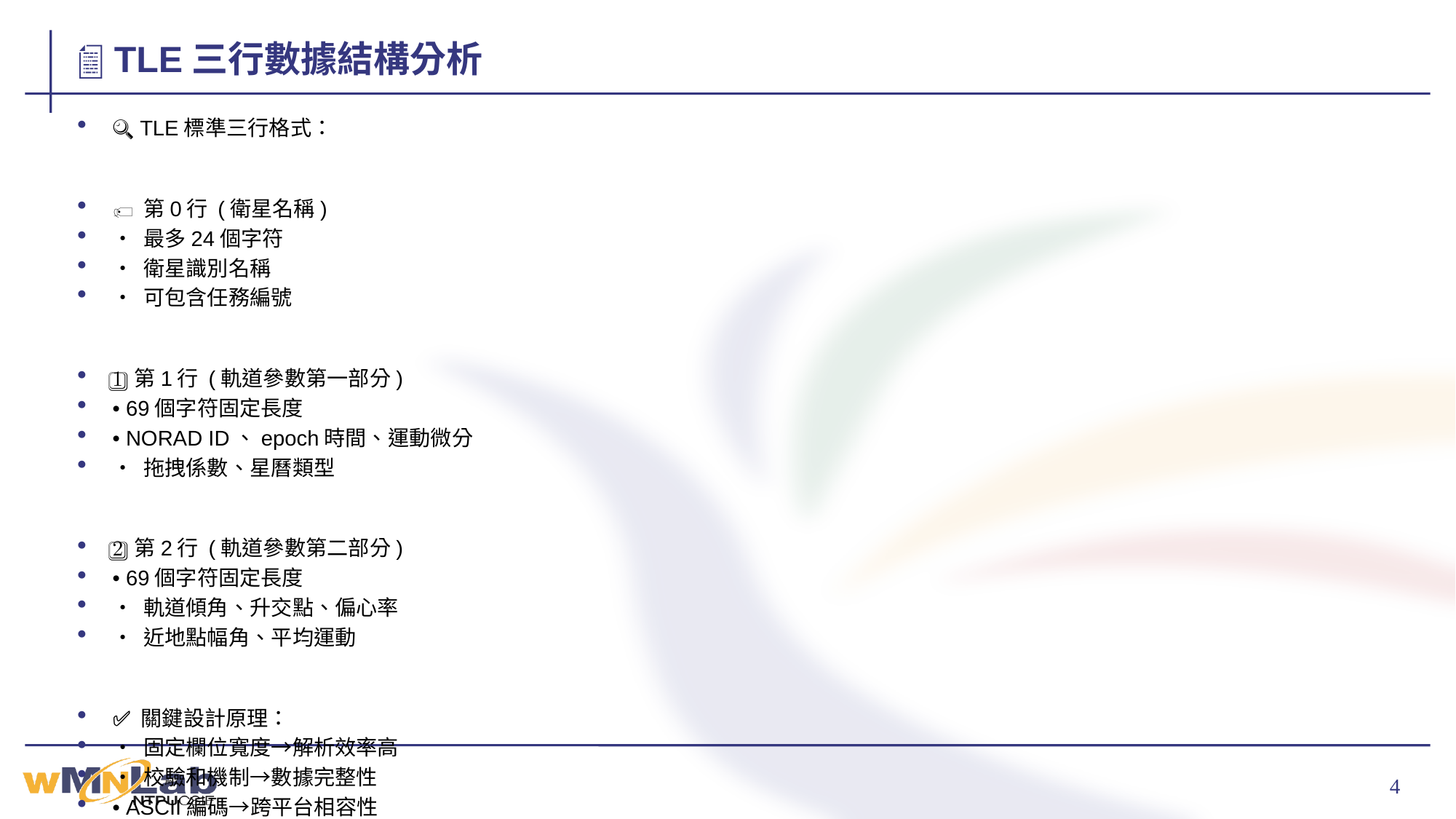

# 📄 TLE三行數據結構分析
🔍 TLE標準三行格式：

🏷️ 第0行 (衛星名稱)
• 最多24個字符
• 衛星識別名稱
• 可包含任務編號

1️⃣ 第1行 (軌道參數第一部分)
• 69個字符固定長度
• NORAD ID、epoch時間、運動微分
• 拖拽係數、星曆類型

2️⃣ 第2行 (軌道參數第二部分)
• 69個字符固定長度
• 軌道傾角、升交點、偏心率
• 近地點幅角、平均運動

✅ 關鍵設計原理：
• 固定欄位寬度→解析效率高
• 校驗和機制→數據完整性
• ASCII編碼→跨平台相容性